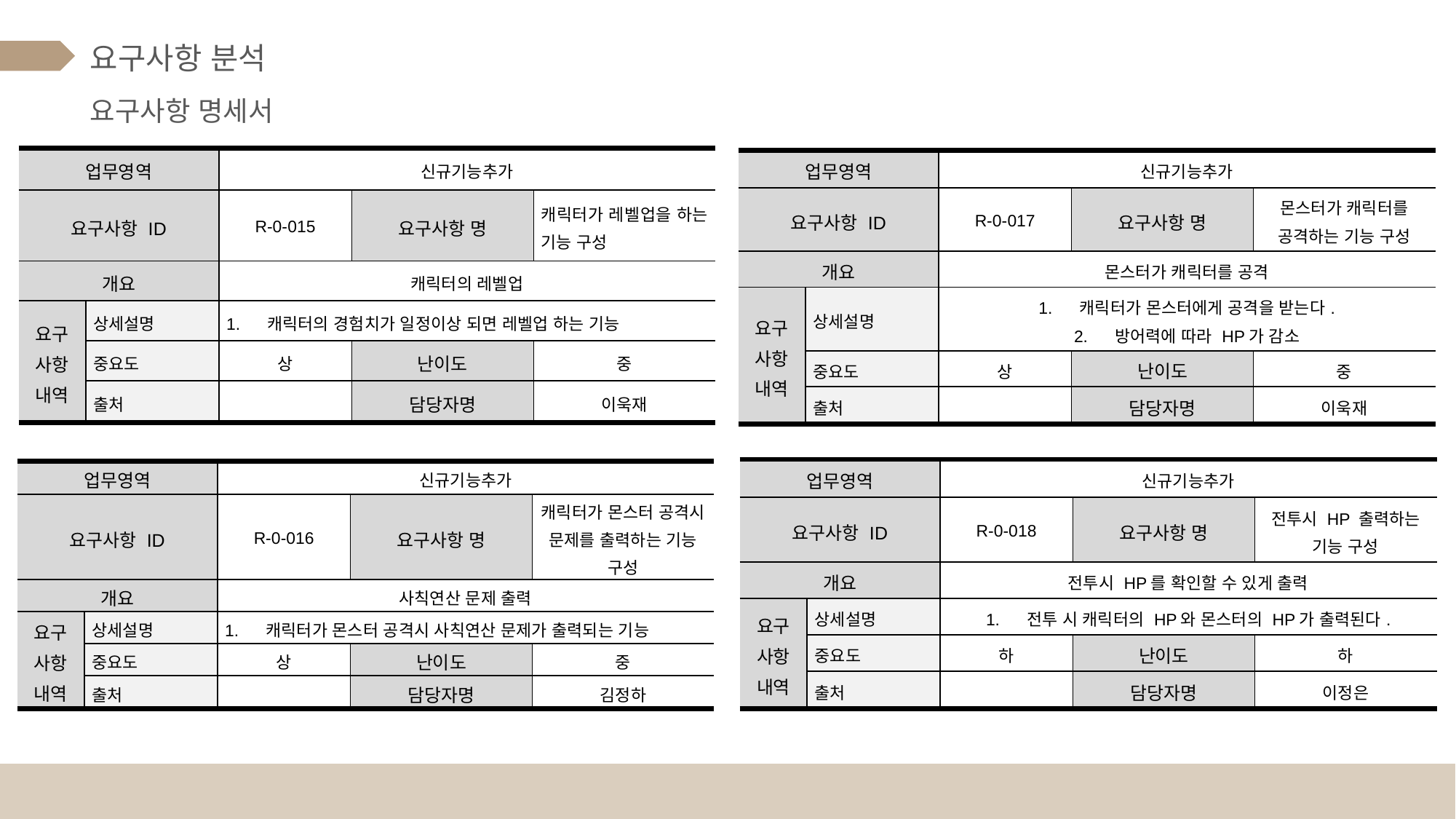

요구사항 분석

요구사항 명세서
| 업무영역 |  | 신규기능추가 |  |  |
| --- | --- | --- | --- | --- |
| 요구사항 ID |  | R-0-015 | 요구사항 명 | 캐릭터가 레벨업을 하는 기능 구성 |
| 개요 |  | 캐릭터의 레벨업 |  |  |
| 요구 사항 내역 | 상세설명 | 캐릭터의 경험치가 일정이상 되면 레벨업 하는 기능 |  |  |
|  | 중요도 | 상 | 난이도 | 중 |
|  | 출처 |  | 담당자명 | 이욱재 |
| 업무영역 |  | 신규기능추가 |  |  |
| --- | --- | --- | --- | --- |
| 요구사항 ID |  | R-0-017 | 요구사항 명 | 몬스터가 캐릭터를 공격하는 기능 구성 |
| 개요 |  | 몬스터가 캐릭터를 공격 |  |  |
| 요구 사항 내역 | 상세설명 | 캐릭터가 몬스터에게 공격을 받는다. 방어력에 따라 HP가 감소 |  |  |
|  | 중요도 | 상 | 난이도 | 중 |
|  | 출처 |  | 담당자명 | 이욱재 |
| 업무영역 |  | 신규기능추가 |  |  |
| --- | --- | --- | --- | --- |
| 요구사항 ID |  | R-0-018 | 요구사항 명 | 전투시 HP 출력하는 기능 구성 |
| 개요 |  | 전투시 HP를 확인할 수 있게 출력 |  |  |
| 요구 사항 내역 | 상세설명 | 전투 시 캐릭터의 HP와 몬스터의 HP가 출력된다. |  |  |
|  | 중요도 | 하 | 난이도 | 하 |
|  | 출처 |  | 담당자명 | 이정은 |
| 업무영역 |  | 신규기능추가 |  |  |
| --- | --- | --- | --- | --- |
| 요구사항 ID |  | R-0-016 | 요구사항 명 | 캐릭터가 몬스터 공격시 문제를 출력하는 기능 구성 |
| 개요 |  | 사칙연산 문제 출력 |  |  |
| 요구 사항 내역 | 상세설명 | 캐릭터가 몬스터 공격시 사칙연산 문제가 출력되는 기능 |  |  |
|  | 중요도 | 상 | 난이도 | 중 |
|  | 출처 |  | 담당자명 | 김정하 |